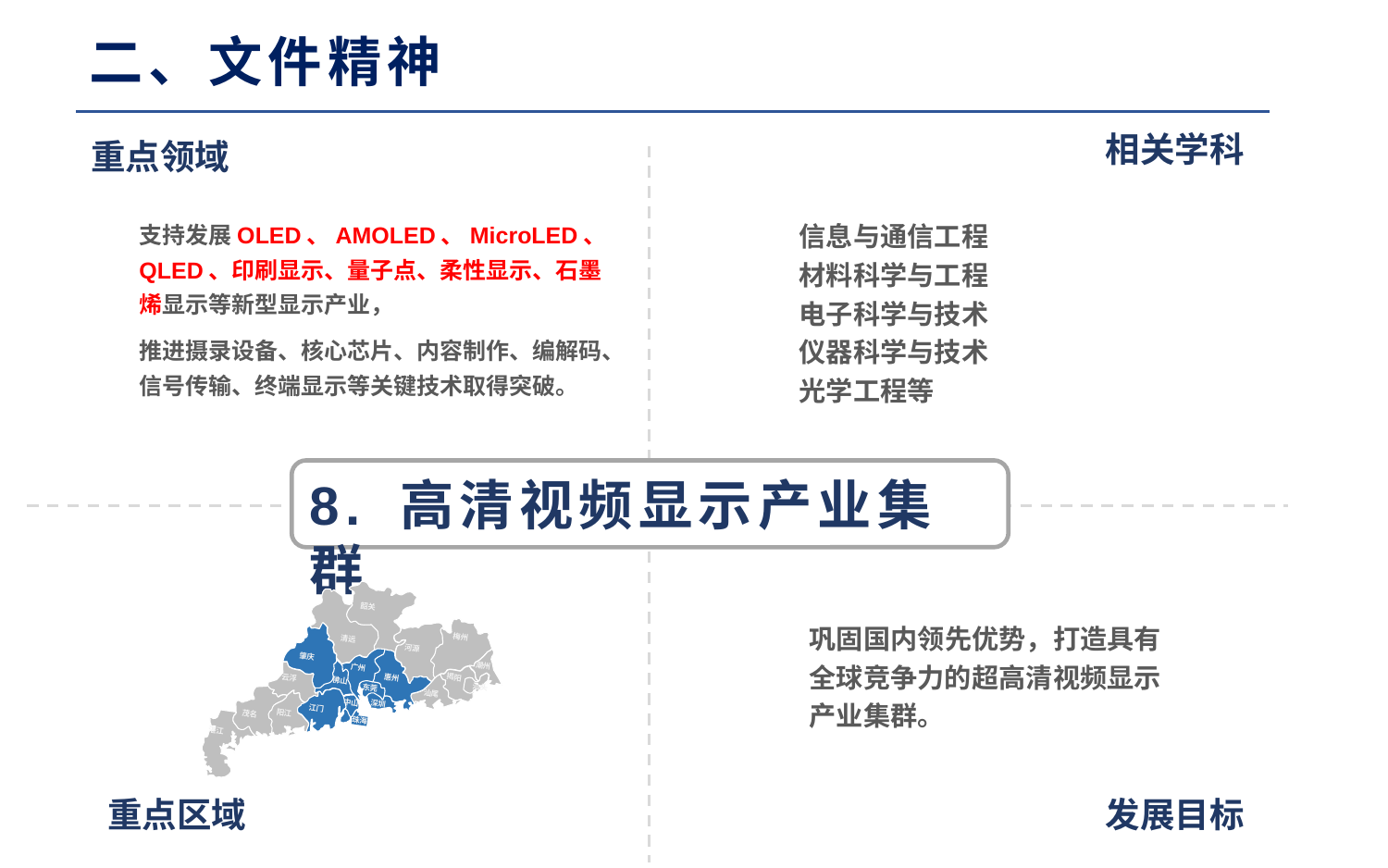

二、文件精神
相关学科
重点领域
支持发展OLED、AMOLED、MicroLED、QLED、印刷显示、量子点、柔性显示、石墨烯显示等新型显示产业，
推进摄录设备、核心芯片、内容制作、编解码、信号传输、终端显示等关键技术取得突破。
信息与通信工程
材料科学与工程
电子科学与技术
仪器科学与技术
光学工程等
8. 高清视频显示产业集群

韶关

梅州

清远
河源
潮州

肇庆
揭阳
广州

汕头
惠州

汕尾
佛山
东莞
云浮

深圳

中山

江门
珠海
阳江
茂名

湛江
巩固国内领先优势，打造具有全球竞争力的超高清视频显示产业集群。
重点区域
发展目标